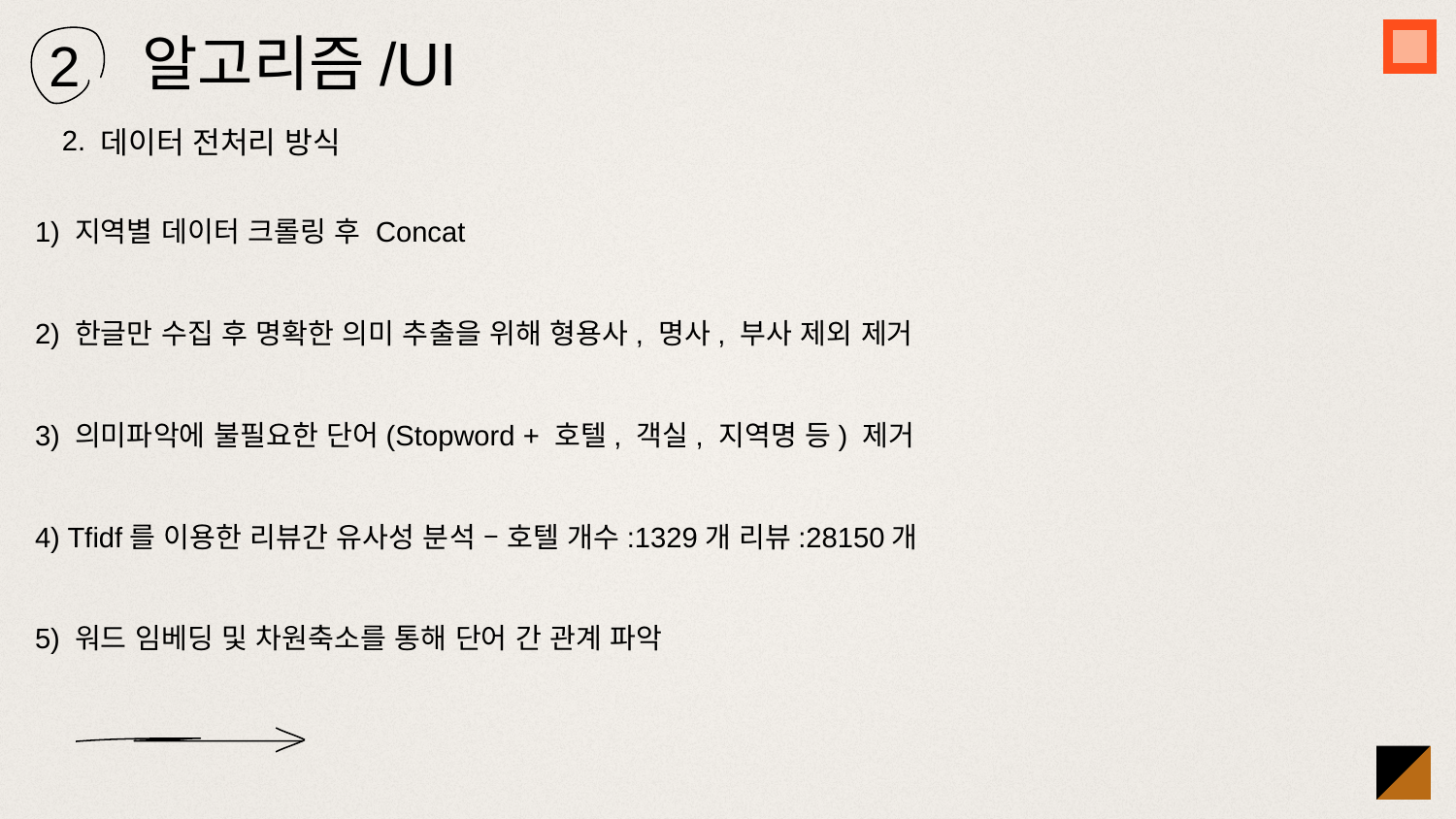

# 알고리즘/UI

2
데이터 전처리 방식
2.
1) 지역별 데이터 크롤링 후 Concat

2) 한글만 수집 후 명확한 의미 추출을 위해 형용사, 명사, 부사 제외 제거

3) 의미파악에 불필요한 단어(Stopword + 호텔, 객실, 지역명 등) 제거

4) Tfidf를 이용한 리뷰간 유사성 분석 – 호텔 개수:1329개 리뷰:28150개

5) 워드 임베딩 및 차원축소를 통해 단어 간 관계 파악